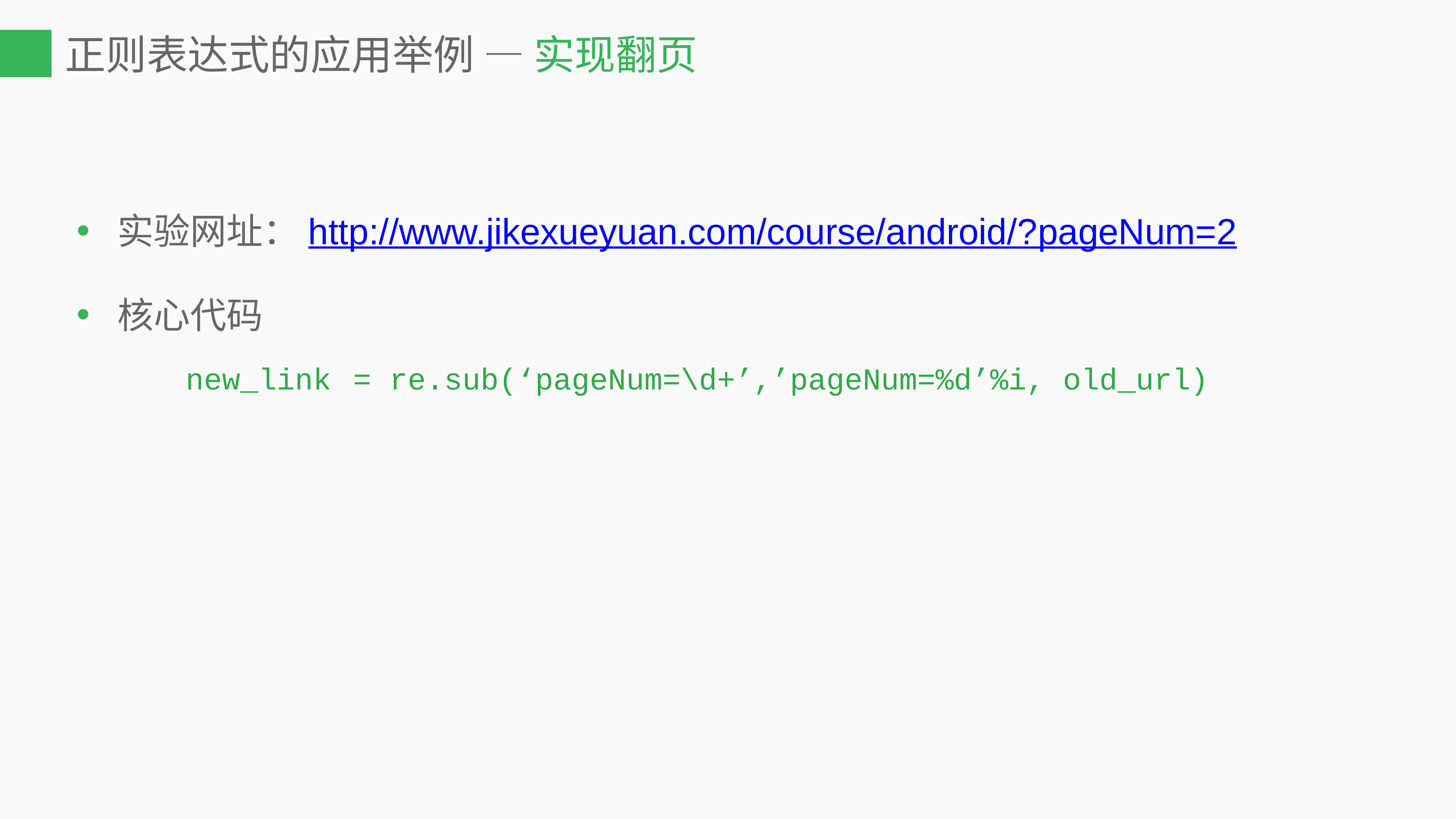

正则表达式的应用举例 — 实现翻页

实验网址：http://www.jikexueyuan.com/course/android/?pageNum=2
核心代码
		new_link = re.sub(‘pageNum=\d+’,’pageNum=%d’%i, old_url)